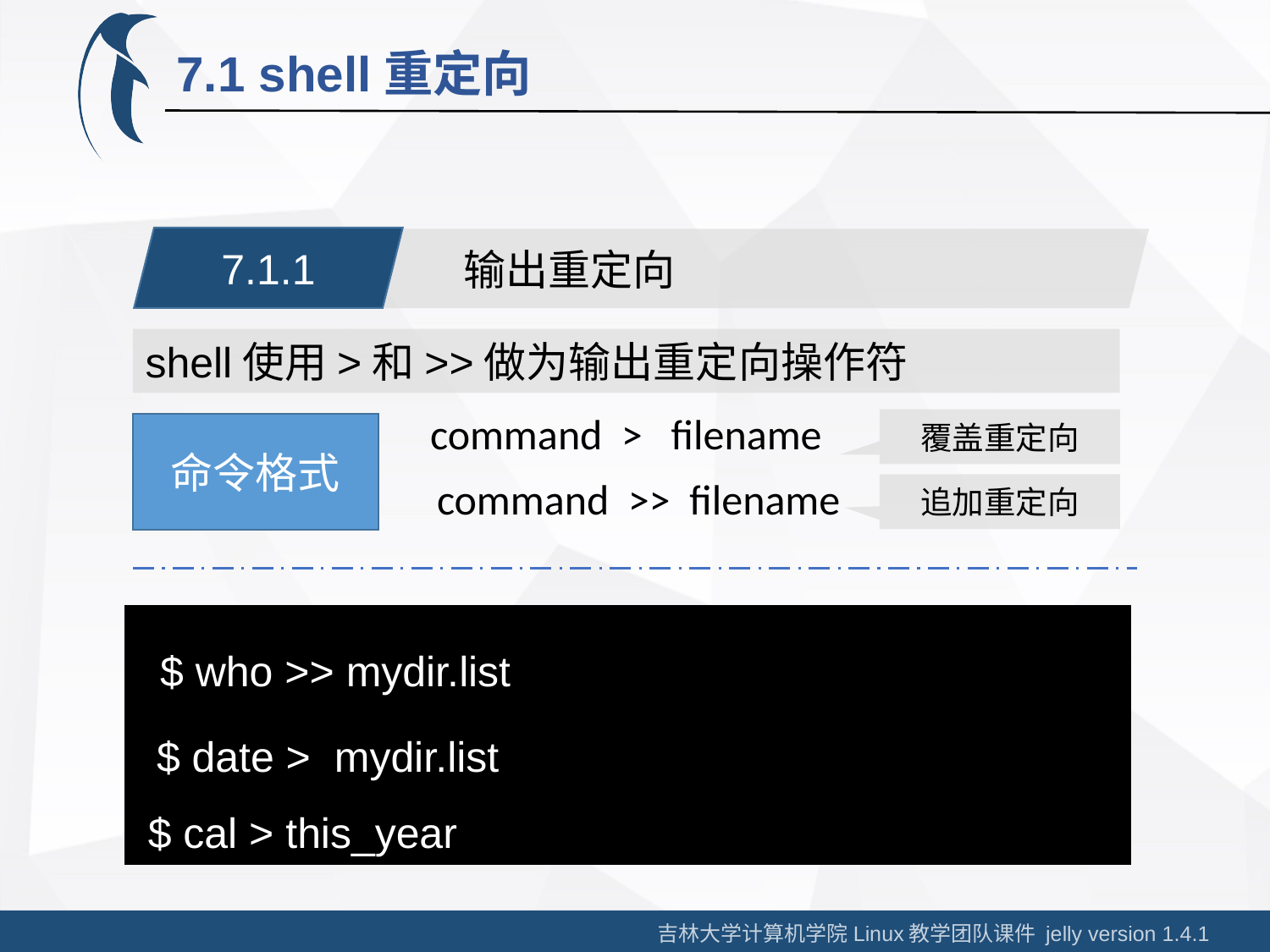

7.1 shell重定向
7.1.1
输出重定向
shell使用>和>>做为输出重定向操作符
command  >   filename
覆盖重定向
命令格式
command  >>  filename
追加重定向

$ who >> mydir.list
$ date >  mydir.list
$ cal > this_year